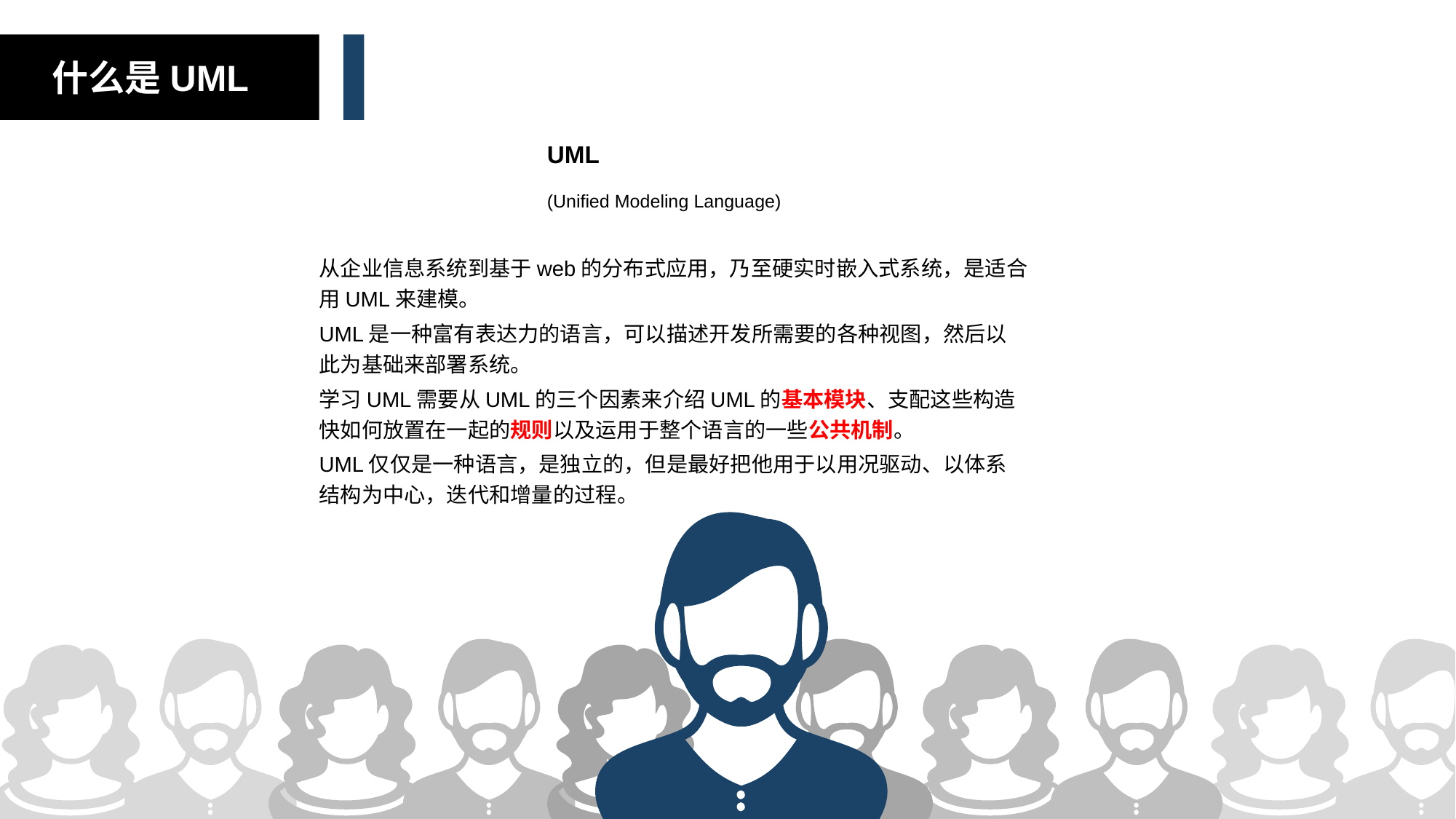

什么是UML
UML
(Unified Modeling Language)

从企业信息系统到基于web的分布式应用，乃至硬实时嵌入式系统，是适合用UML来建模。
UML是一种富有表达力的语言，可以描述开发所需要的各种视图，然后以此为基础来部署系统。
学习UML需要从UML的三个因素来介绍UML的基本模块、支配这些构造快如何放置在一起的规则以及运用于整个语言的一些公共机制。
UML仅仅是一种语言，是独立的，但是最好把他用于以用况驱动、以体系结构为中心，迭代和增量的过程。